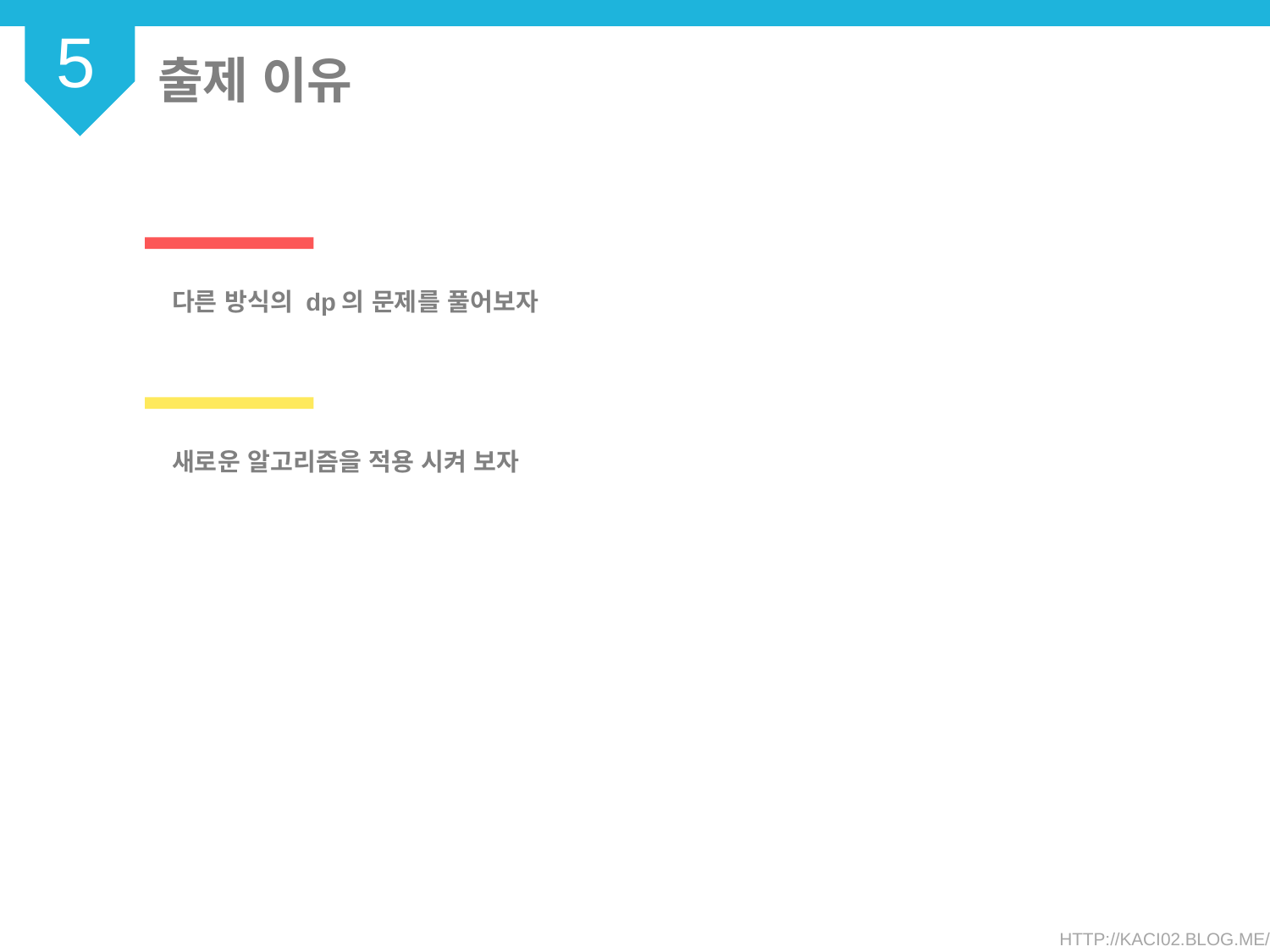

5

출제 이유
다른 방식의 dp의 문제를 풀어보자

새로운 알고리즘을 적용 시켜 보자

HTTP://KACI02.BLOG.ME/